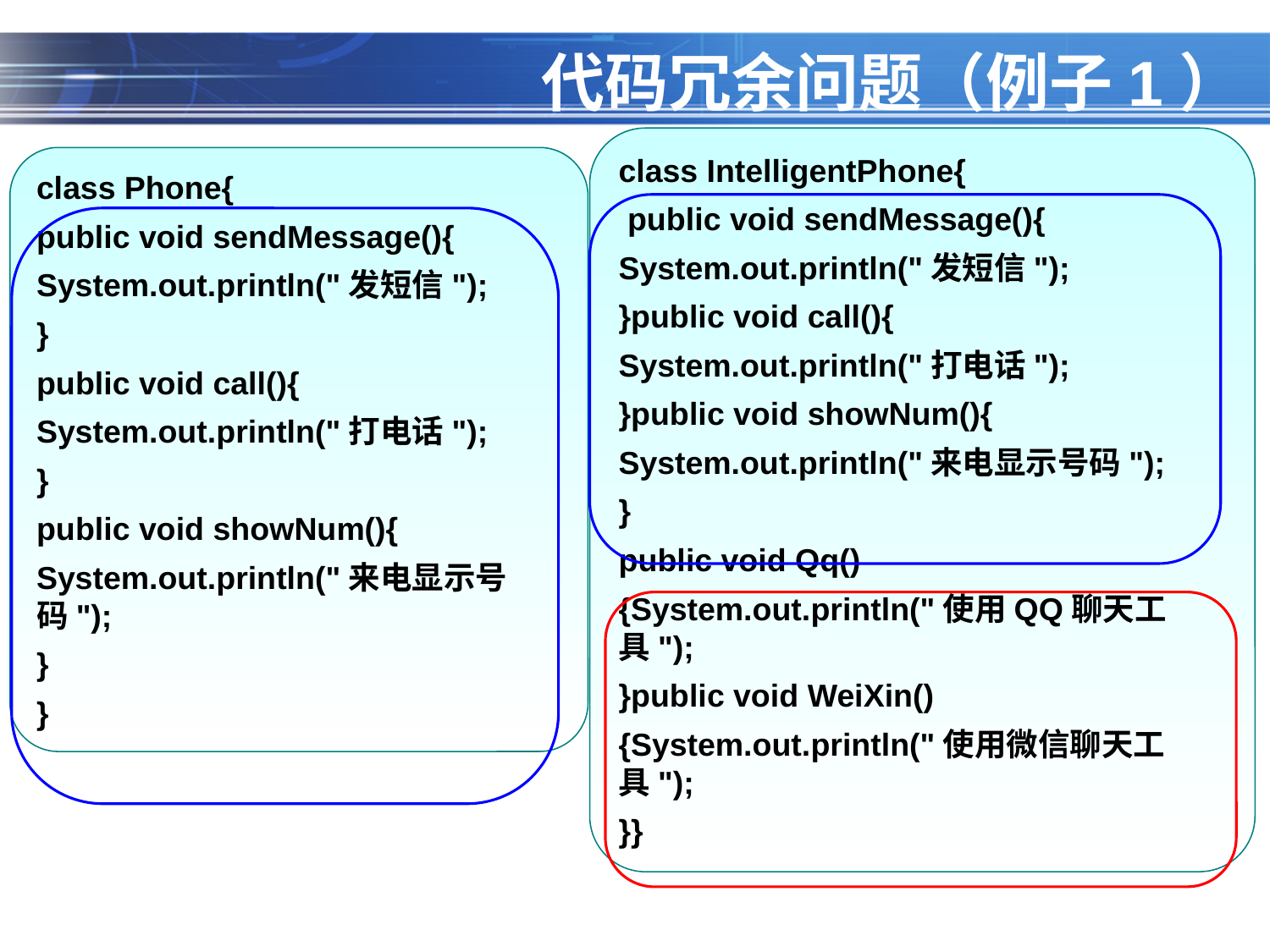

# 代码冗余问题（例子1）
class IntelligentPhone{
 public void sendMessage(){
System.out.println("发短信");
}public void call(){
System.out.println("打电话");
}public void showNum(){
System.out.println("来电显示号码");
}
public void Qq()
{System.out.println("使用QQ聊天工具");
}public void WeiXin()
{System.out.println("使用微信聊天工具");
}}
class Phone{
public void sendMessage(){
System.out.println("发短信");
}
public void call(){
System.out.println("打电话");
}
public void showNum(){
System.out.println("来电显示号码");
}
}